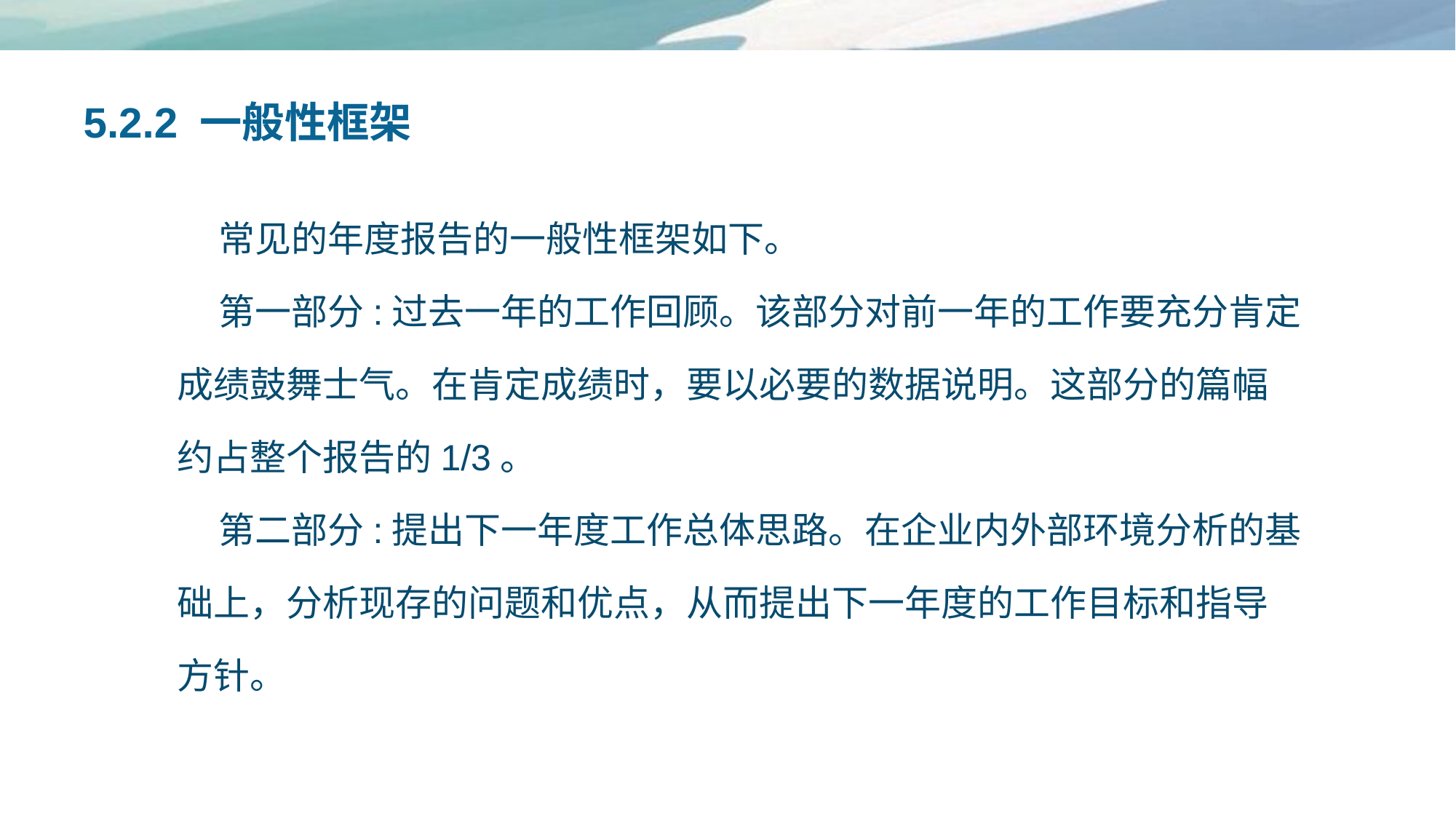

5.2.2 一般性框架
    常见的年度报告的一般性框架如下。
    第一部分:过去一年的工作回顾。该部分对前一年的工作要充分肯定成绩鼓舞士气。在肯定成绩时，要以必要的数据说明。这部分的篇幅约占整个报告的1/3。
    第二部分:提出下一年度工作总体思路。在企业内外部环境分析的基础上，分析现存的问题和优点，从而提出下一年度的工作目标和指导方针。